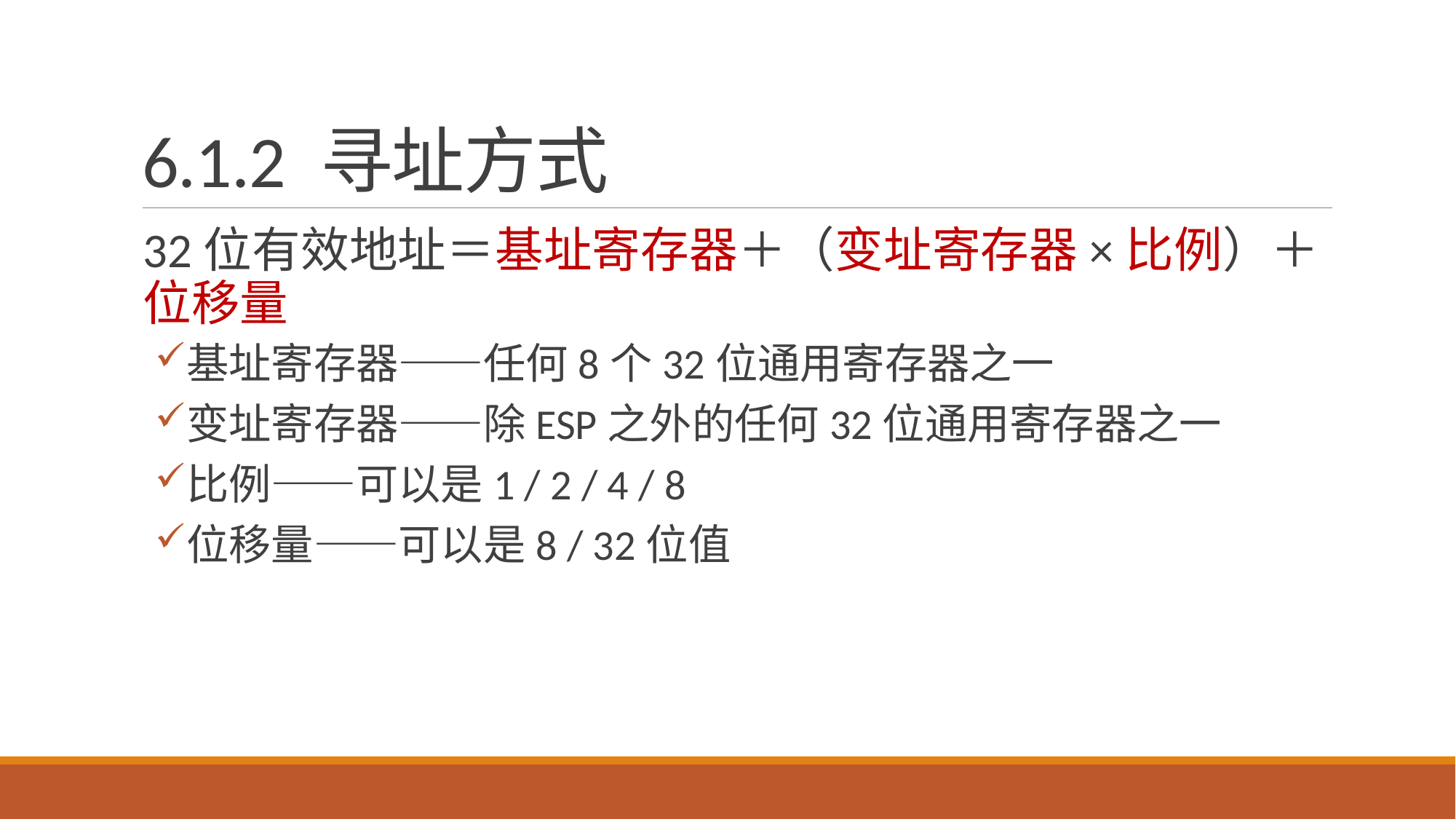

# 6.1.2 寻址方式
32位有效地址＝基址寄存器＋（变址寄存器×比例）＋位移量
基址寄存器——任何8个32位通用寄存器之一
变址寄存器——除ESP之外的任何32位通用寄存器之一
比例——可以是1 / 2 / 4 / 8
位移量——可以是8 / 32位值